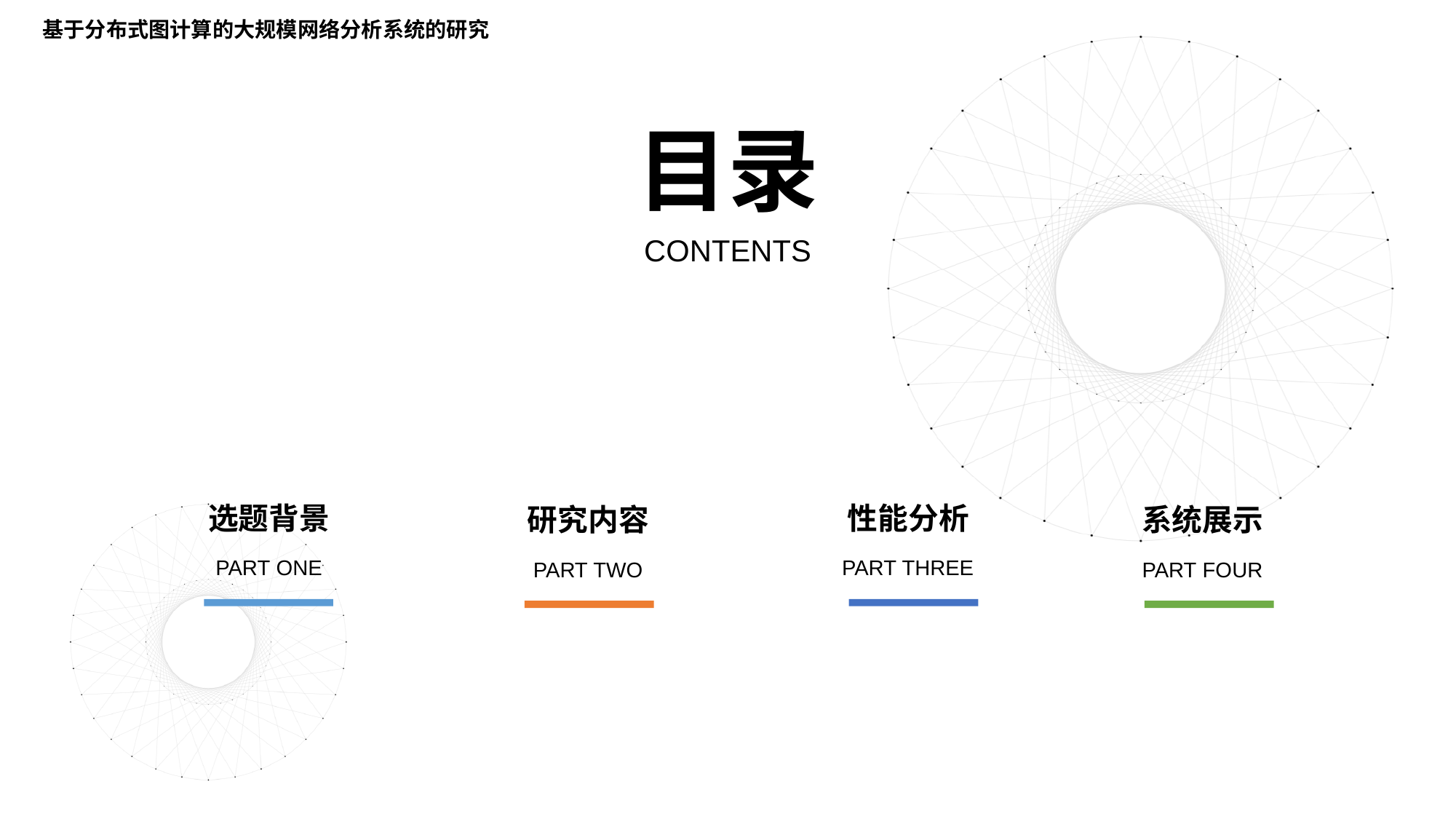

基于分布式图计算的大规模网络分析系统的研究

目录
CONTENTS
选题背景
性能分析
研究内容
系统展示
PART ONE
PART THREE
PART TWO
PART FOUR